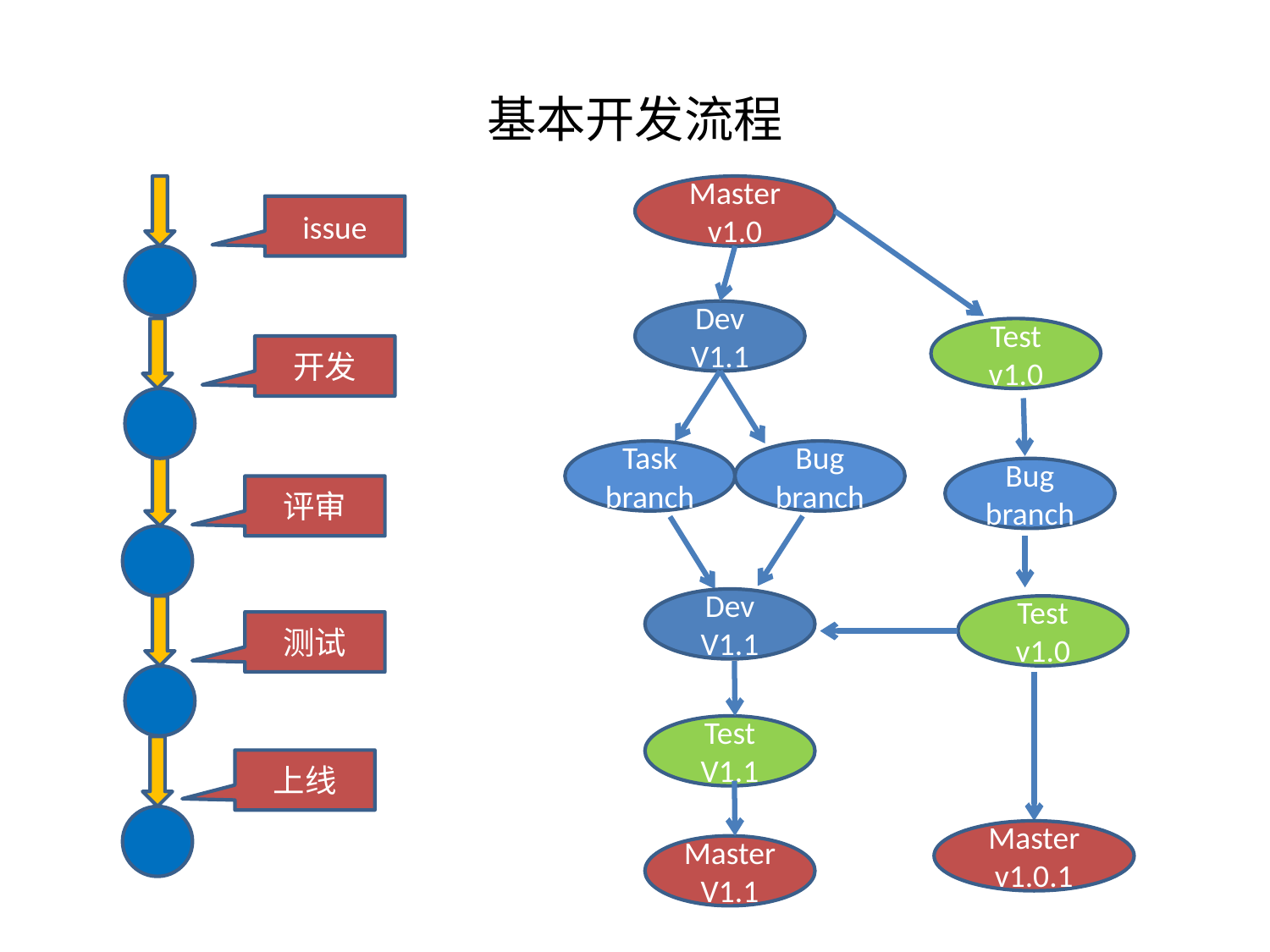

# 基本开发流程

Master
v1.0
issue

Dev
V1.1

Test
v1.0
开发

Task branch
Bug branch

Bug branch
评审

Dev
V1.1

Test
v1.0
测试

Test
V1.1

上线

Master
v1.0.1
Master
V1.1